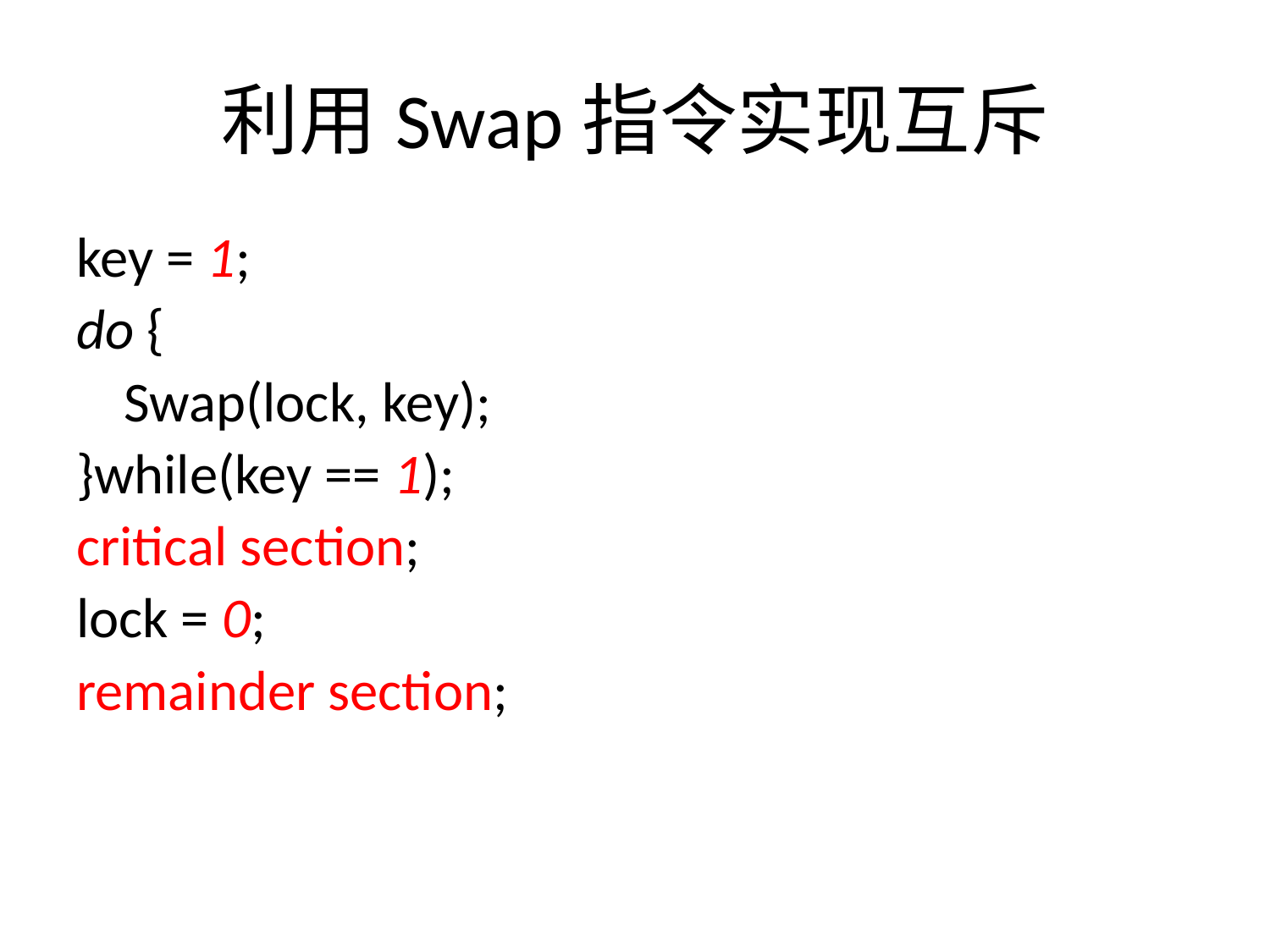

# 利用Swap指令实现互斥
key = 1;
do {
	Swap(lock, key);
}while(key == 1);
critical section;
lock = 0;
remainder section;